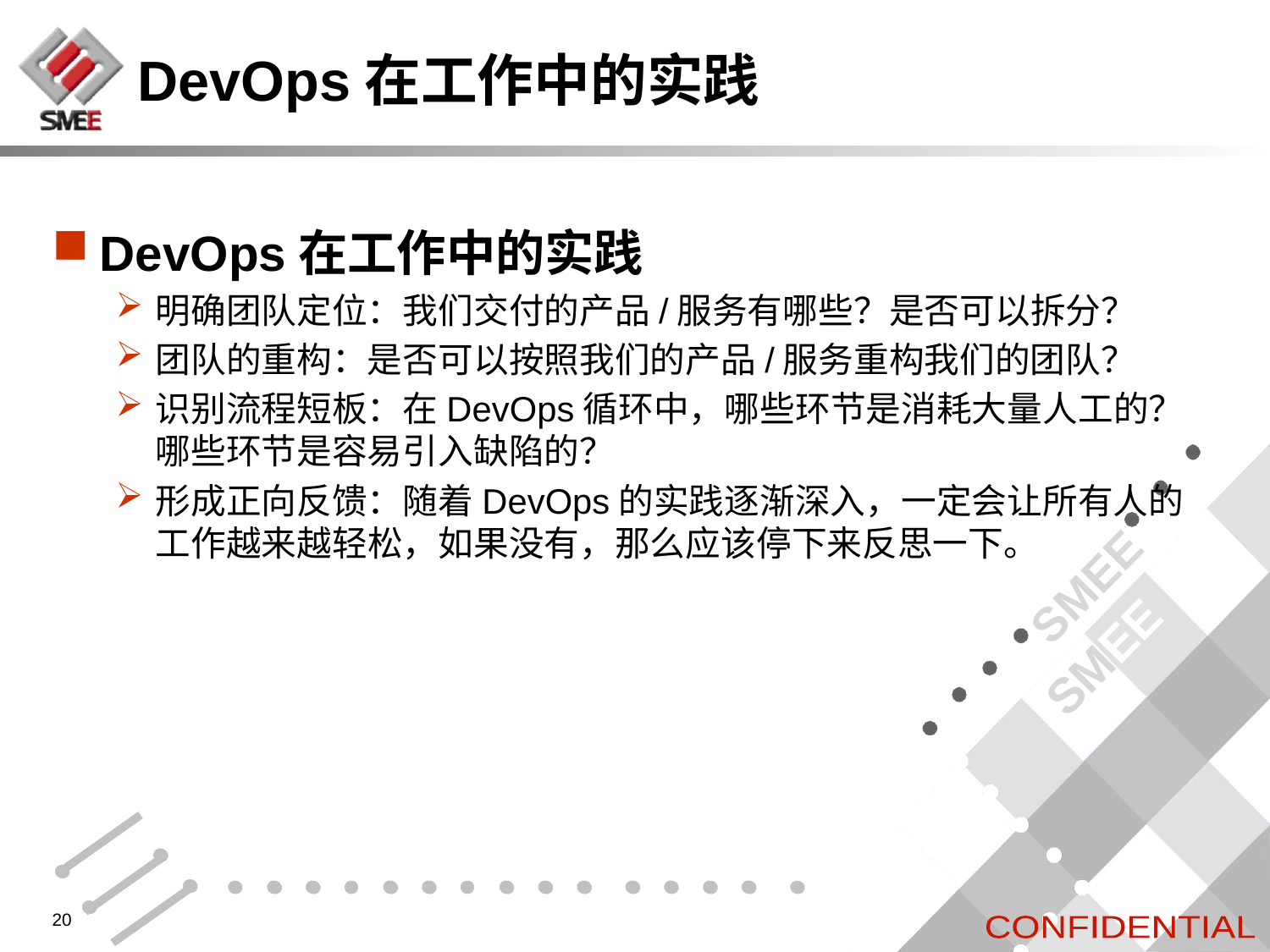

# DevOps在工作中的实践
DevOps在工作中的实践
明确团队定位：我们交付的产品/服务有哪些？是否可以拆分？
团队的重构：是否可以按照我们的产品/服务重构我们的团队？
识别流程短板：在DevOps循环中，哪些环节是消耗大量人工的？哪些环节是容易引入缺陷的？
形成正向反馈：随着DevOps的实践逐渐深入，一定会让所有人的工作越来越轻松，如果没有，那么应该停下来反思一下。
20